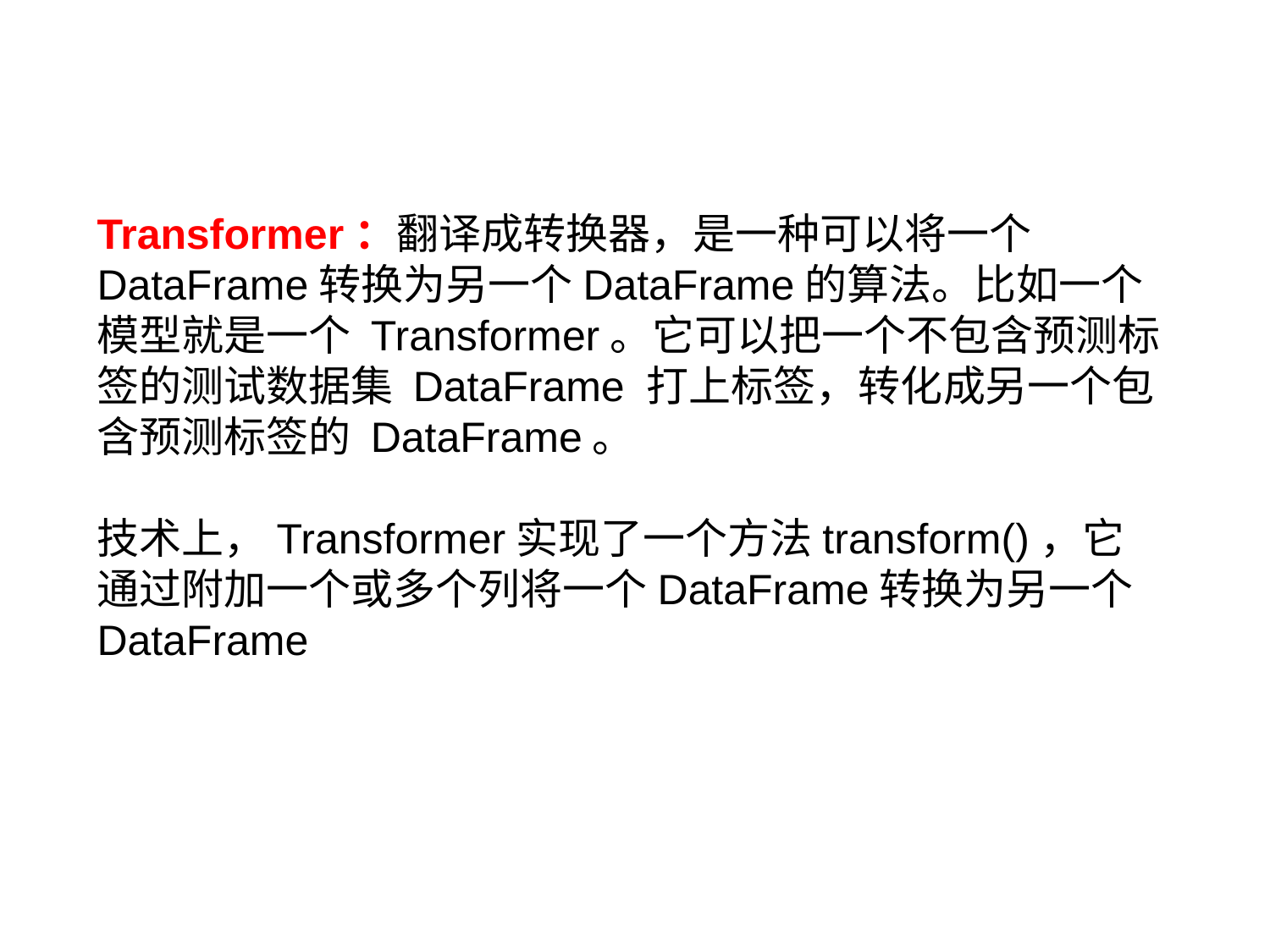

9.5.1 流水线的概念
Transformer：翻译成转换器，是一种可以将一个DataFrame转换为另一个DataFrame的算法。比如一个模型就是一个 Transformer。它可以把一个不包含预测标签的测试数据集 DataFrame 打上标签，转化成另一个包含预测标签的 DataFrame。

技术上，Transformer实现了一个方法transform()，它通过附加一个或多个列将一个DataFrame转换为另一个DataFrame